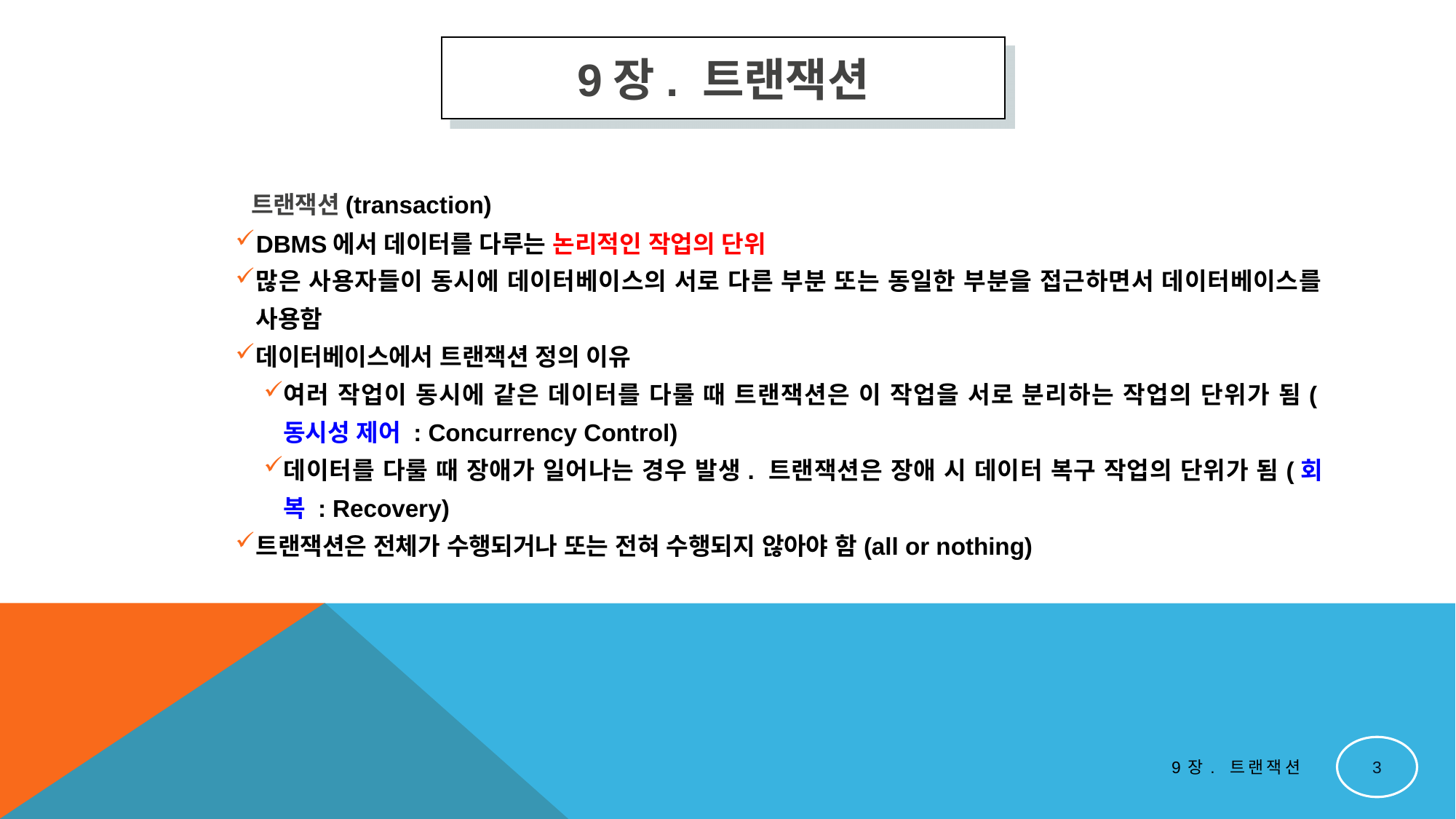

9장. 트랜잭션
 트랜잭션(transaction)
DBMS에서 데이터를 다루는 논리적인 작업의 단위
많은 사용자들이 동시에 데이터베이스의 서로 다른 부분 또는 동일한 부분을 접근하면서 데이터베이스를 사용함
데이터베이스에서 트랜잭션 정의 이유
여러 작업이 동시에 같은 데이터를 다룰 때 트랜잭션은 이 작업을 서로 분리하는 작업의 단위가 됨(동시성 제어 : Concurrency Control)
데이터를 다룰 때 장애가 일어나는 경우 발생. 트랜잭션은 장애 시 데이터 복구 작업의 단위가 됨(회복 : Recovery)
트랜잭션은 전체가 수행되거나 또는 전혀 수행되지 않아야 함(all or nothing)
3
9장. 트랜잭션